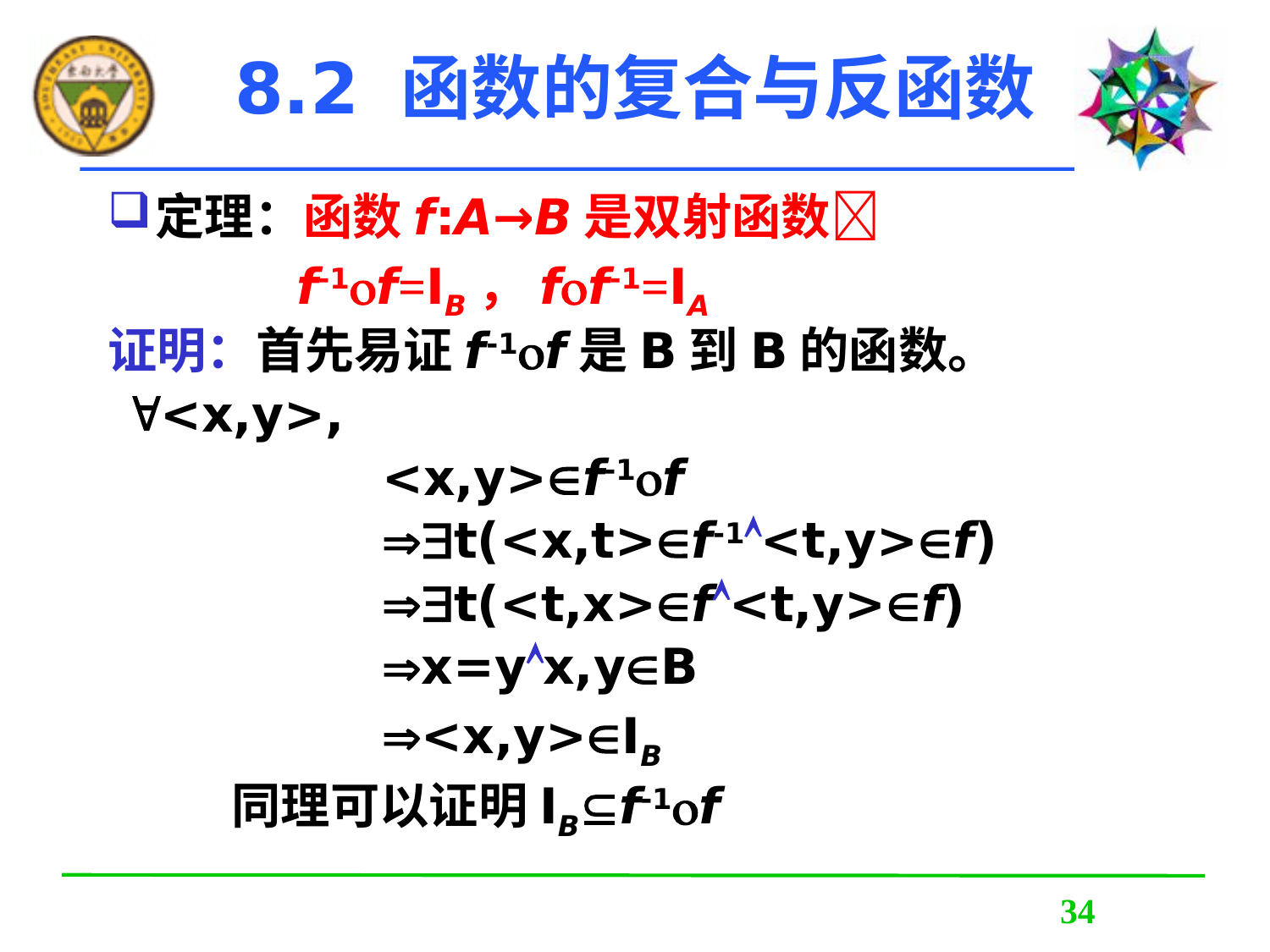

# 8.2 函数的复合与反函数
定理：函数f:A→B是双射函数⇒
           f-1οf=IB，fοf-1=IA
证明：首先易证f-1οf是B到B的函数。
 ∀<x,y>,
                <x,y>∈f-1οf
                ⇒∃t(<x,t>∈f-1∧<t,y>∈f)
                ⇒∃t(<t,x>∈f∧<t,y>∈f)
                ⇒x=y∧x,y∈B
                ⇒<x,y>∈IB
          同理可以证明IB⊆f-1οf